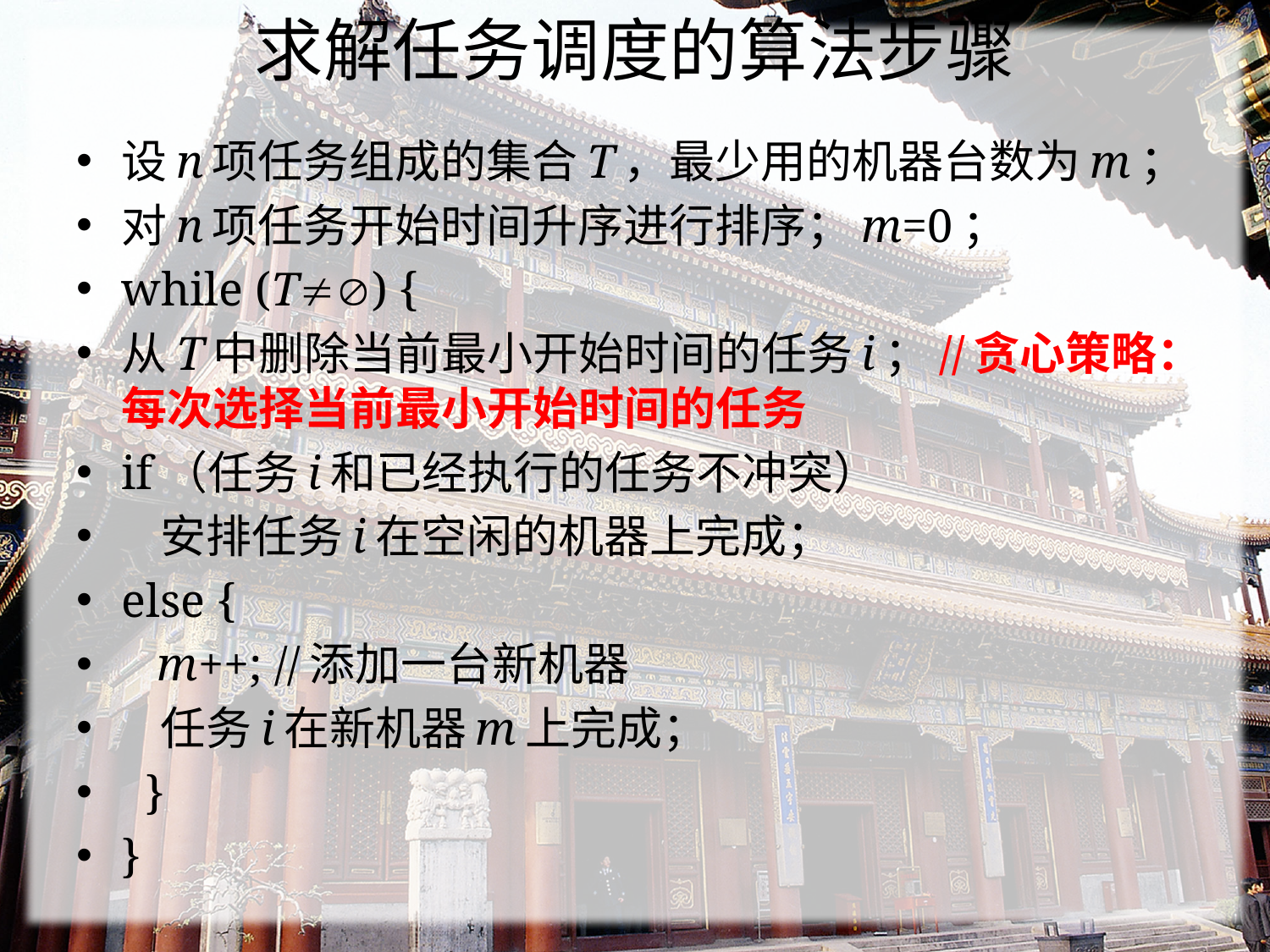

# 求解任务调度的算法步骤
设n项任务组成的集合T，最少用的机器台数为m；
对n项任务开始时间升序进行排序；m=0；
while (T≠∅) {
从T中删除当前最小开始时间的任务i；//贪心策略：每次选择当前最小开始时间的任务
if（任务i和已经执行的任务不冲突）
   安排任务i在空闲的机器上完成；
else {
   m++; //添加一台新机器
   任务i在新机器m上完成；
  }
}